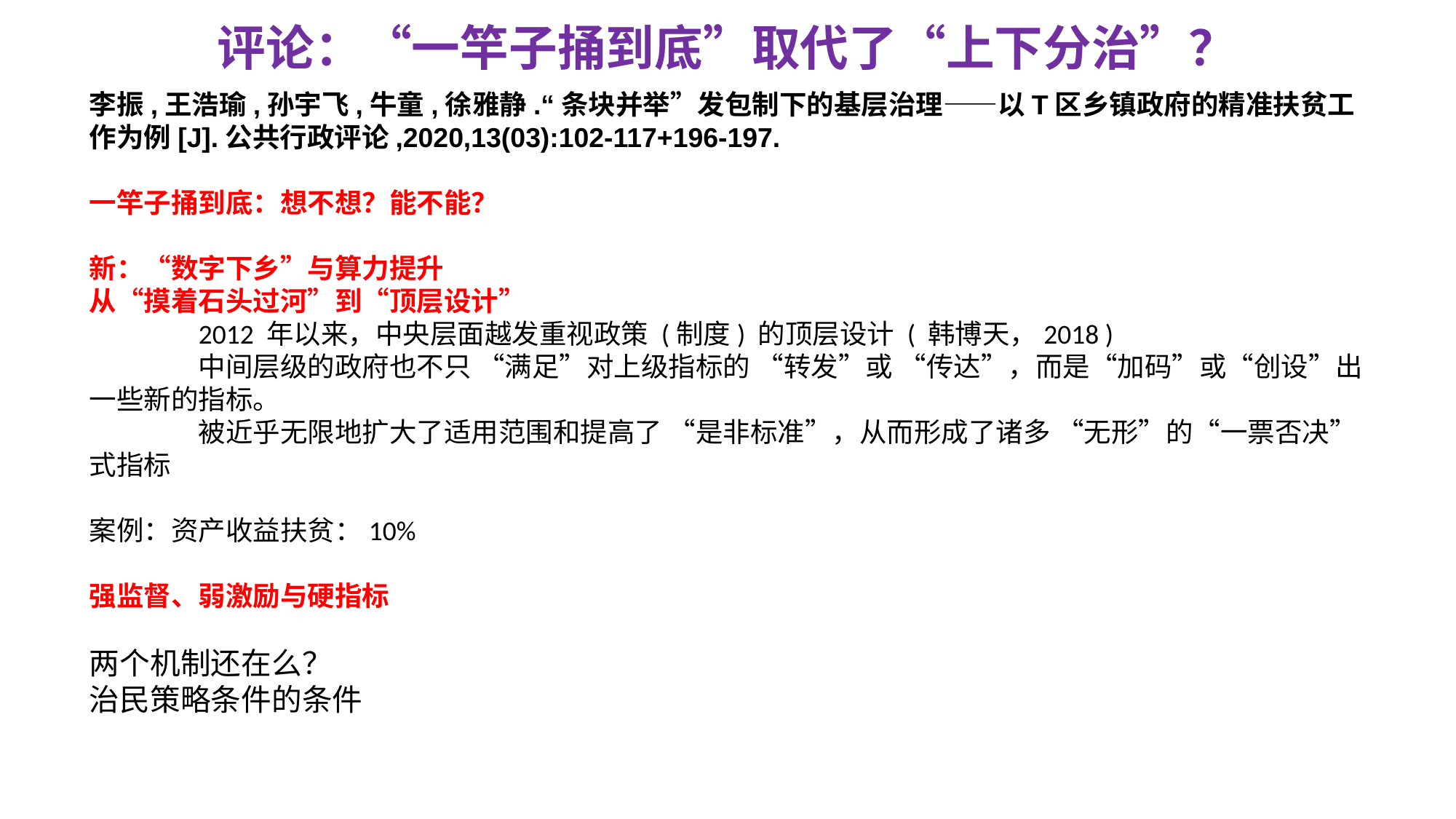

评论：“一竿子捅到底”取代了“上下分治”？
李振,王浩瑜,孙宇飞,牛童,徐雅静.“条块并举”发包制下的基层治理——以T区乡镇政府的精准扶贫工作为例[J].公共行政评论,2020,13(03):102-117+196-197.

一竿子捅到底：想不想？能不能？

新：“数字下乡”与算力提升
从“摸着石头过河”到“顶层设计”
	2012 年以来，中央层面越发重视政策 (制度) 的顶层设计 ( 韩博天，2018 )
	中间层级的政府也不只 “满足”对上级指标的 “转发”或 “传达”，而是“加码”或“创设”出一些新的指标。
	被近乎无限地扩大了适用范围和提高了 “是非标准”，从而形成了诸多 “无形”的“一票否决”式指标

案例：资产收益扶贫：10%

强监督、弱激励与硬指标

两个机制还在么？
治民策略条件的条件